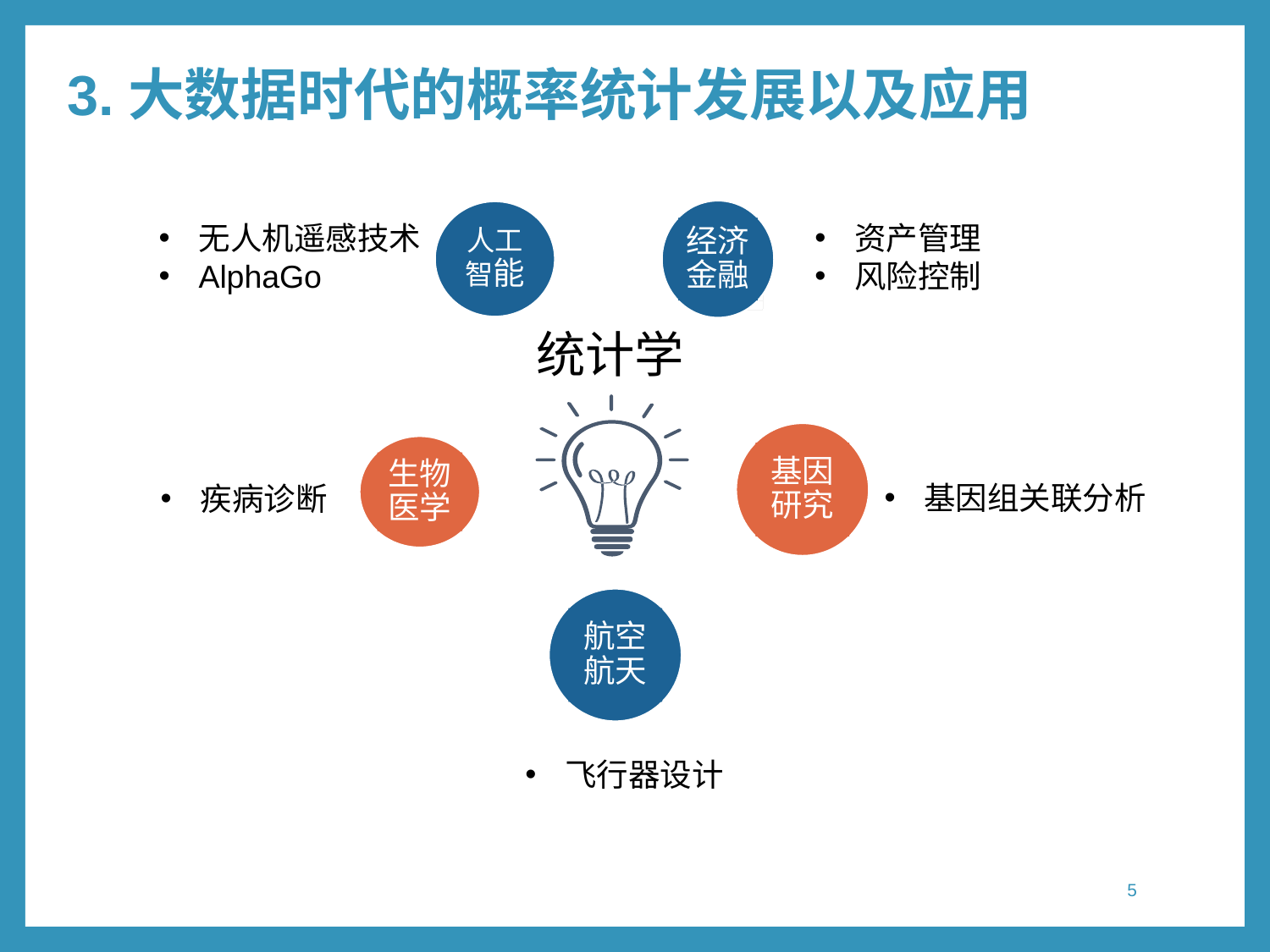

# 3.大数据时代的概率统计发展以及应用

经济金融

人工智能
无人机遥感技术
AlphaGo
资产管理
风险控制

统计学

基因研究

生物医学

基因组关联分析
疾病诊断

航空航天
飞行器设计
5